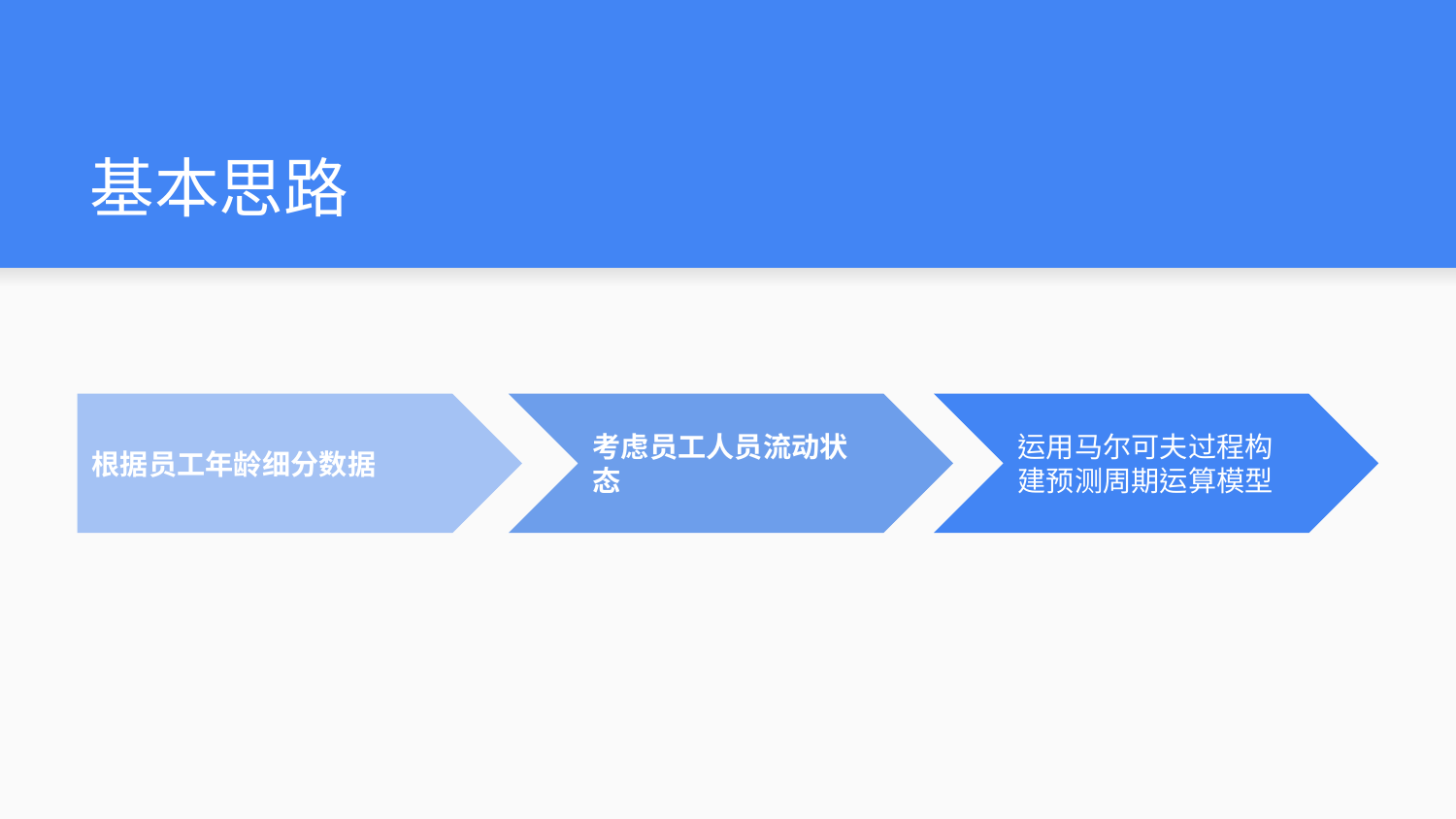

# 基本思路

根据员工年龄细分数据
考虑员工人员流动状态
运用马尔可夫过程构建预测周期运算模型